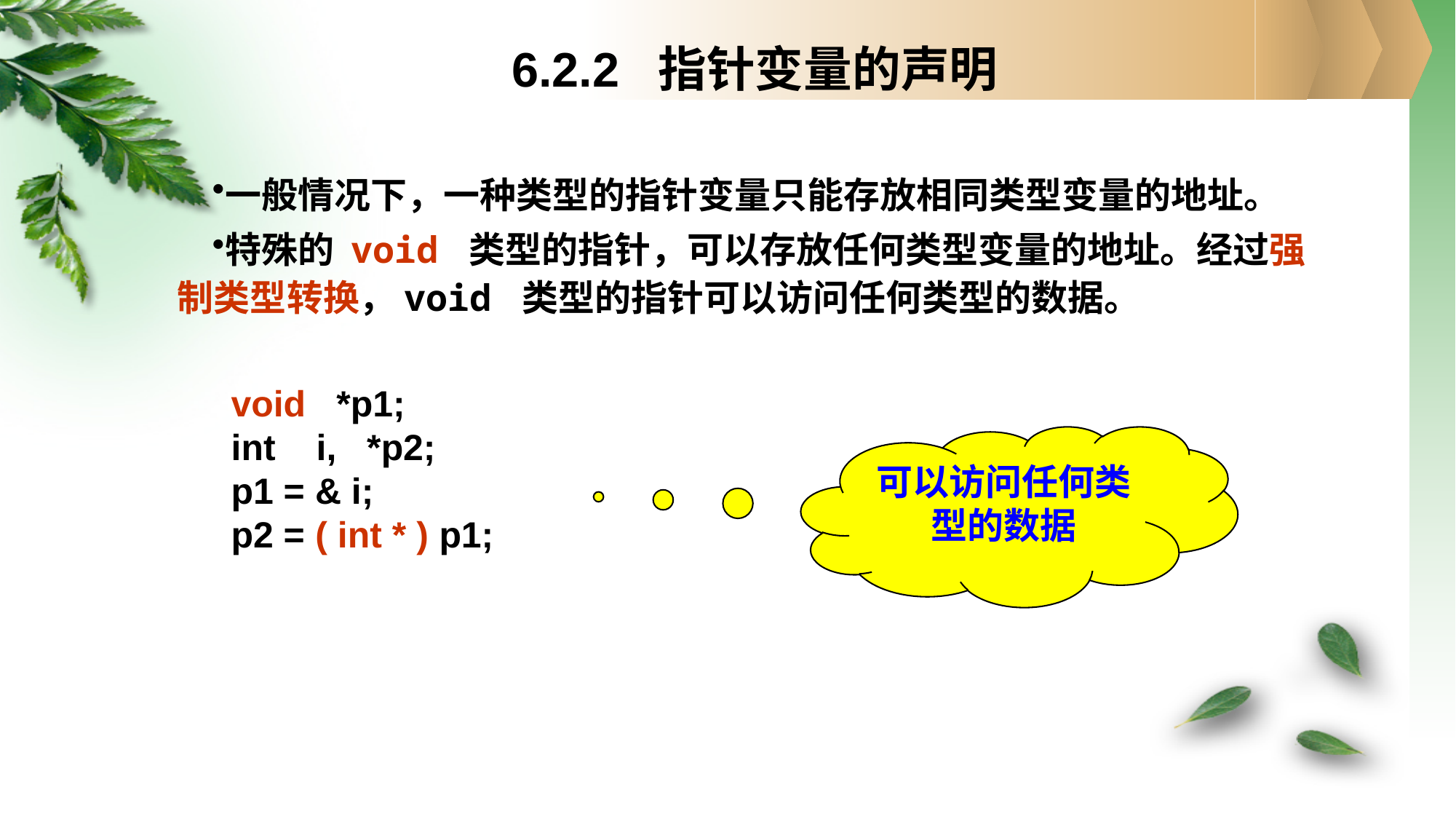

# 6.2.2  指针变量的声明
一般情况下，一种类型的指针变量只能存放相同类型变量的地址。
特殊的 void 类型的指针，可以存放任何类型变量的地址。经过强制类型转换，void 类型的指针可以访问任何类型的数据。
void   *p1;
int    i,   *p2;
p1 = & i;
p2 = ( int * ) p1;
可以访问任何类型的数据